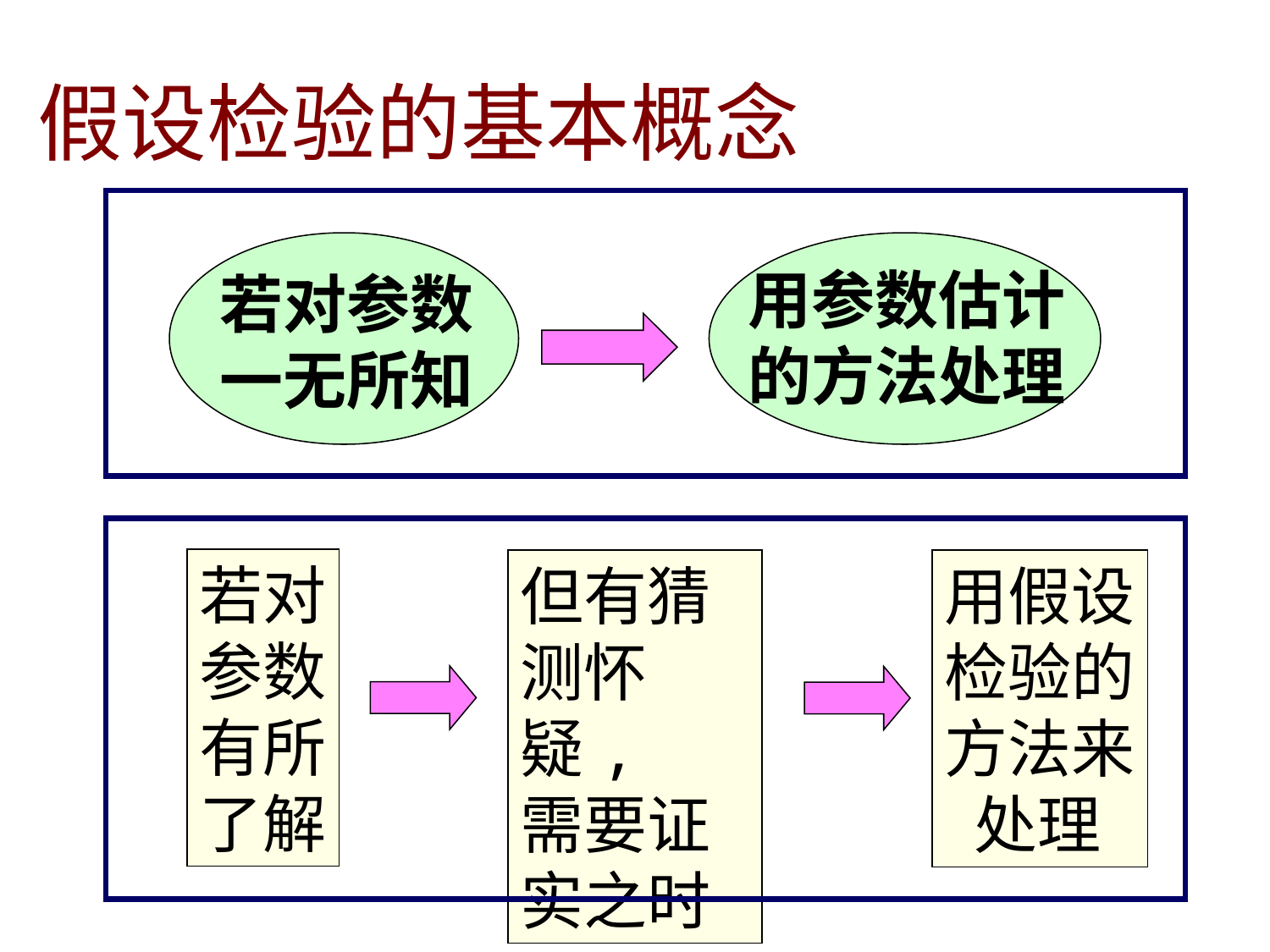

假设检验的基本概念

若对参数
一无所知

用参数估计
的方法处理

若对
参数
有所
了解
但有猜测怀疑,
需要证
实之时
用假设
检验的
方法来
 处理